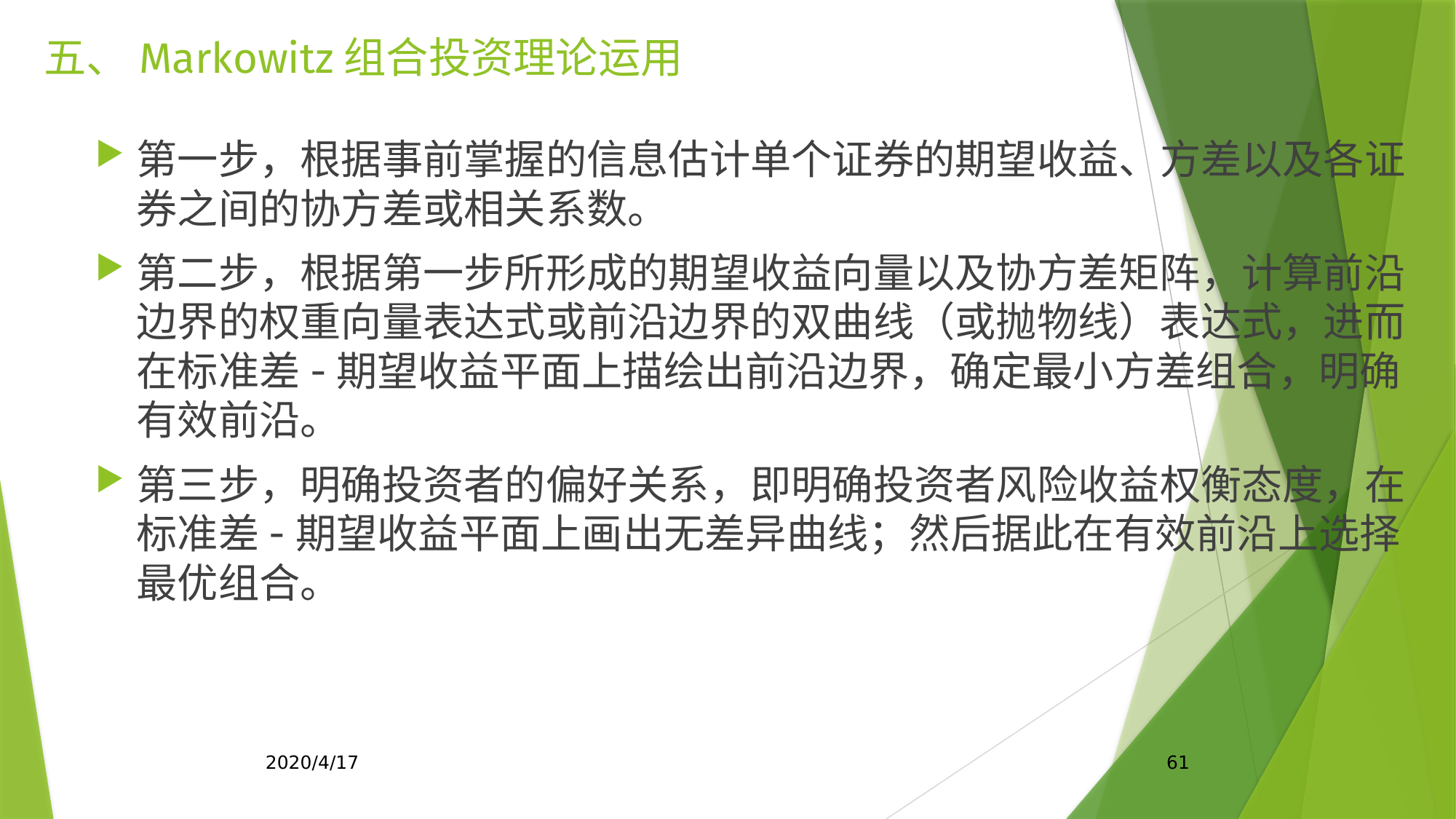

五、Markowitz组合投资理论运用
第一步，根据事前掌握的信息估计单个证券的期望收益、方差以及各证券之间的协方差或相关系数。
第二步，根据第一步所形成的期望收益向量以及协方差矩阵，计算前沿边界的权重向量表达式或前沿边界的双曲线（或抛物线）表达式，进而在标准差-期望收益平面上描绘出前沿边界，确定最小方差组合，明确有效前沿。
第三步，明确投资者的偏好关系，即明确投资者风险收益权衡态度，在标准差-期望收益平面上画出无差异曲线；然后据此在有效前沿上选择最优组合。
2020/4/17
61